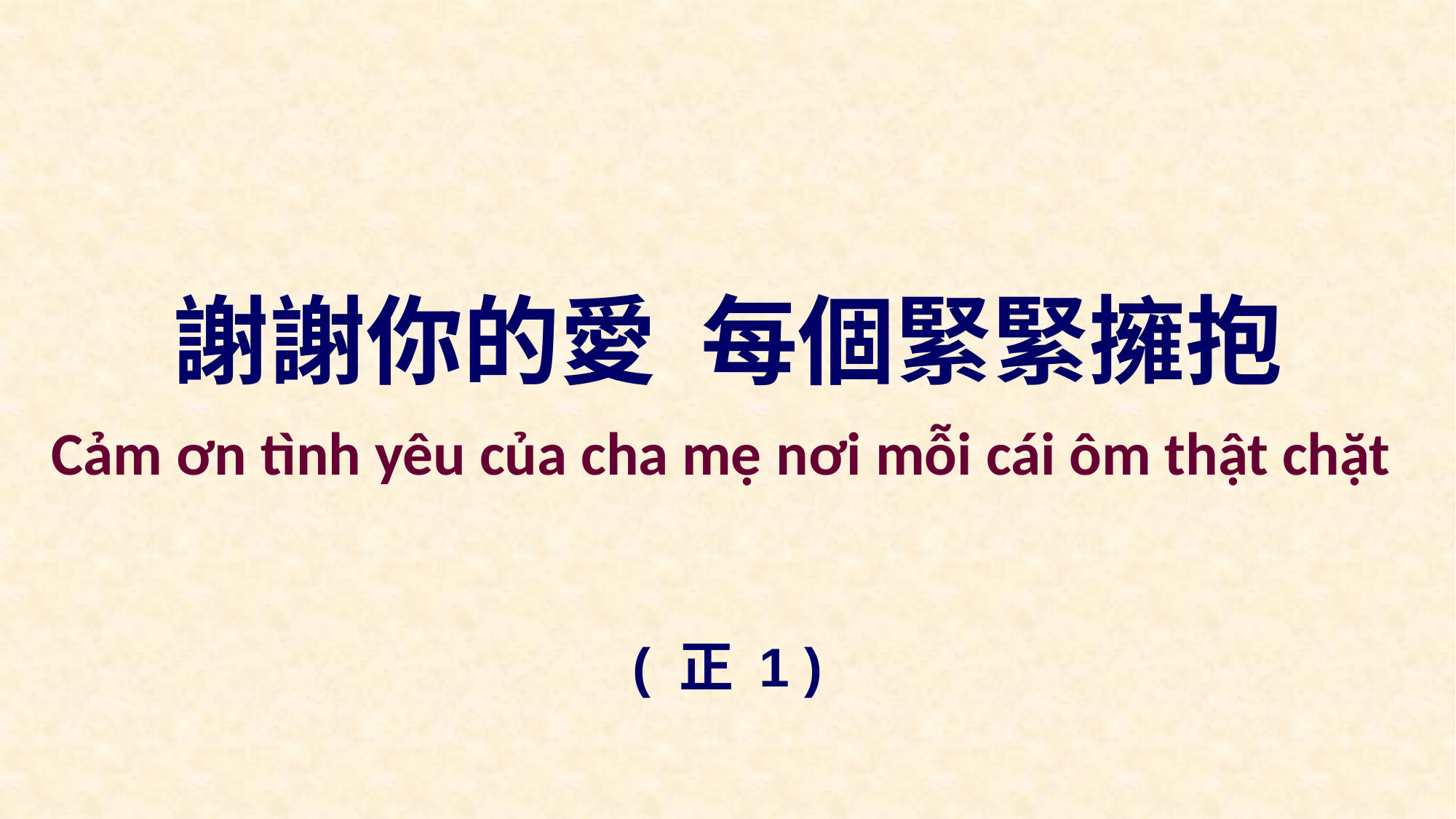

謝謝你的愛  每個緊緊擁抱
Cảm ơn tình yêu của cha mẹ nơi mỗi cái ôm thật chặt
( 正 1 )